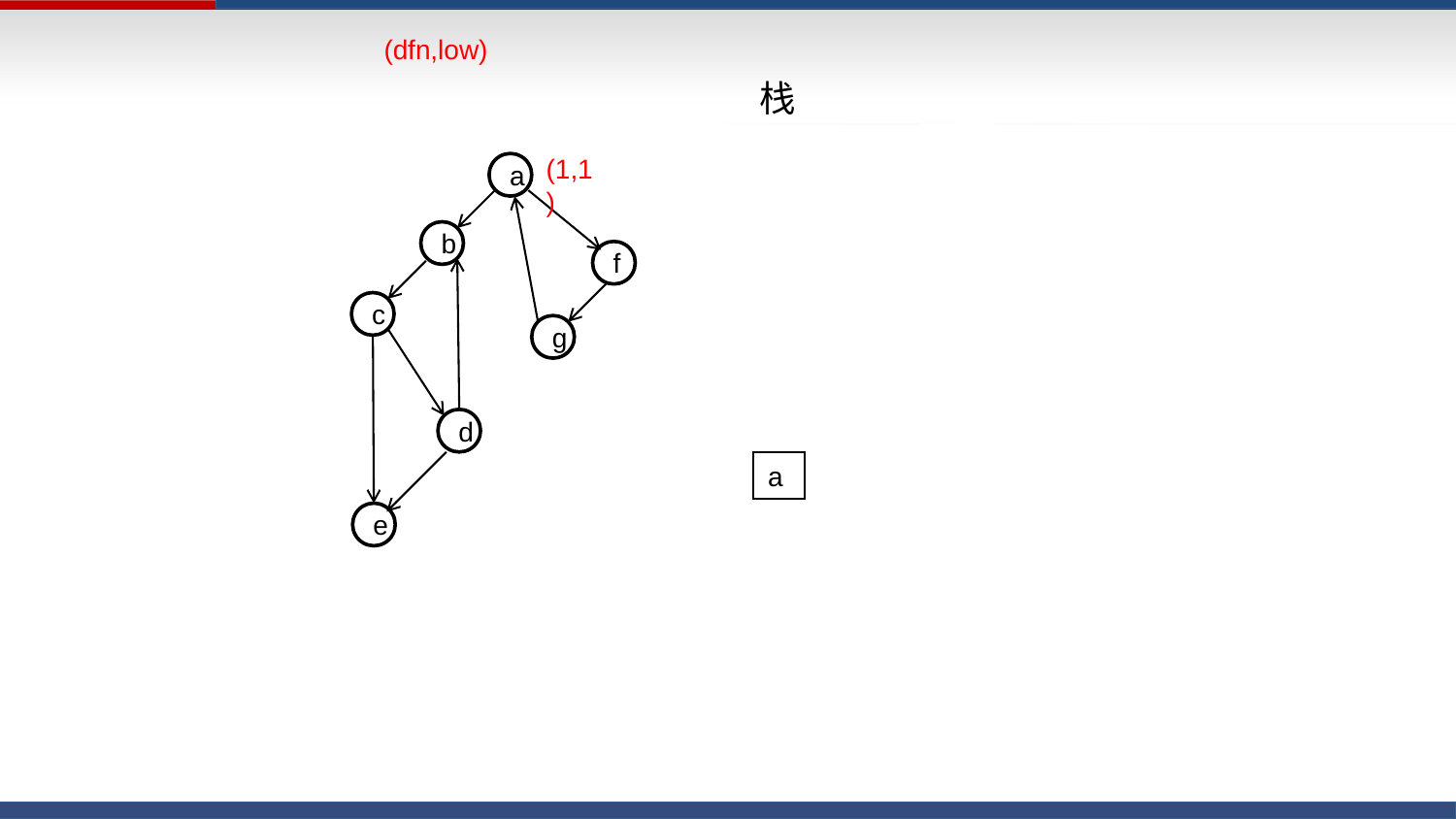

(dfn,low)
栈
(1,1)
a
b
f
c
g
d
a
e